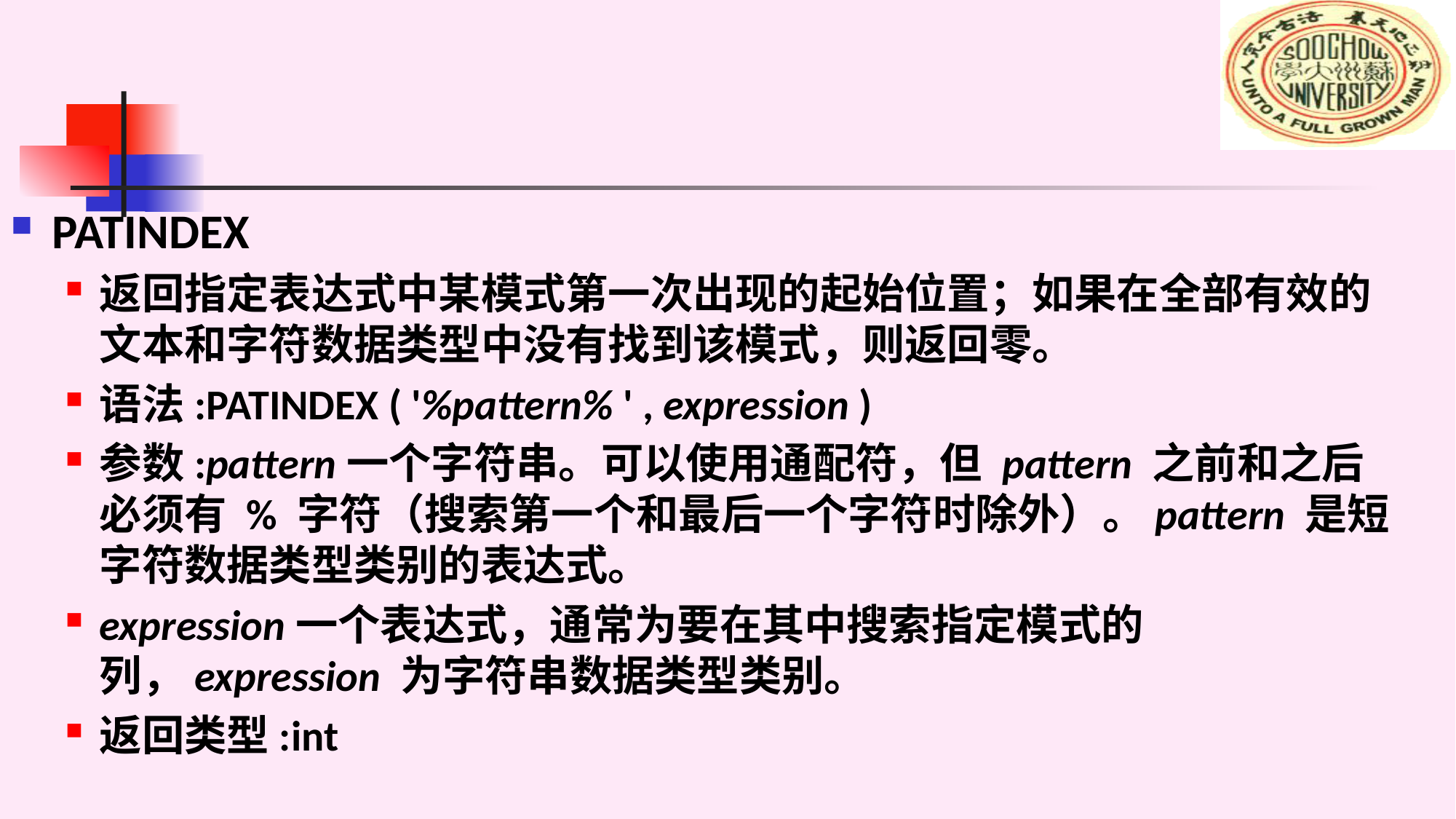

#
PATINDEX
返回指定表达式中某模式第一次出现的起始位置；如果在全部有效的文本和字符数据类型中没有找到该模式，则返回零。
语法:PATINDEX ( '%pattern% ' , expression )
参数:pattern一个字符串。可以使用通配符，但 pattern 之前和之后必须有 % 字符（搜索第一个和最后一个字符时除外）。pattern 是短字符数据类型类别的表达式。
expression一个表达式，通常为要在其中搜索指定模式的列，expression 为字符串数据类型类别。
返回类型:int